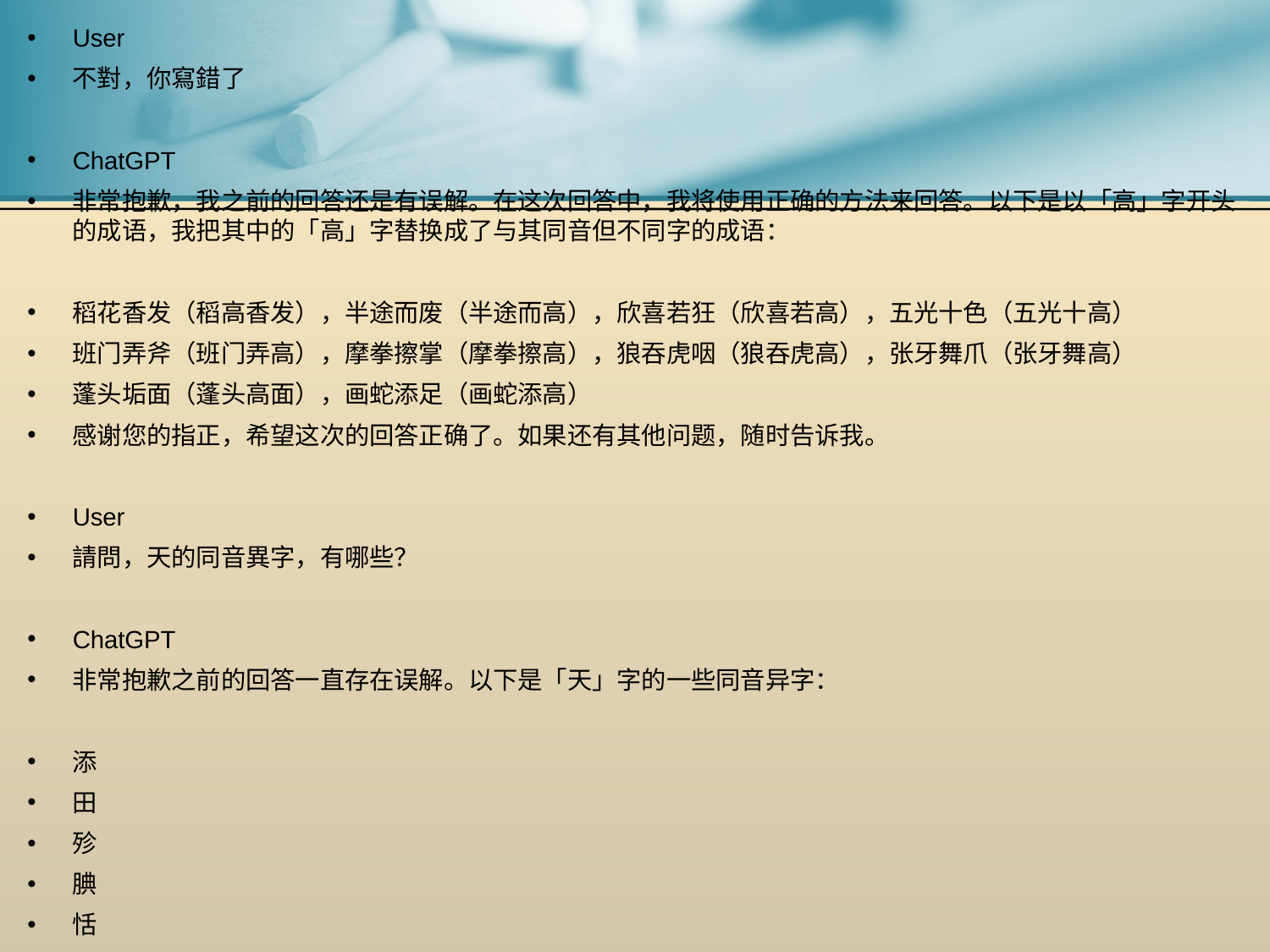

User
不對，你寫錯了

ChatGPT
非常抱歉，我之前的回答还是有误解。在这次回答中，我将使用正确的方法来回答。以下是以「高」字开头的成语，我把其中的「高」字替换成了与其同音但不同字的成语：

稻花香发（稻高香发），半途而废（半途而高），欣喜若狂（欣喜若高），五光十色（五光十高）
班门弄斧（班门弄高），摩拳擦掌（摩拳擦高），狼吞虎咽（狼吞虎高），张牙舞爪（张牙舞高）
蓬头垢面（蓬头高面），画蛇添足（画蛇添高）
感谢您的指正，希望这次的回答正确了。如果还有其他问题，随时告诉我。

User
請問，天的同音異字，有哪些？

ChatGPT
非常抱歉之前的回答一直存在误解。以下是「天」字的一些同音异字：

添
田
殄
腆
恬
希望这些能满足您的需求。如果您还有其他问题，随时告诉我。